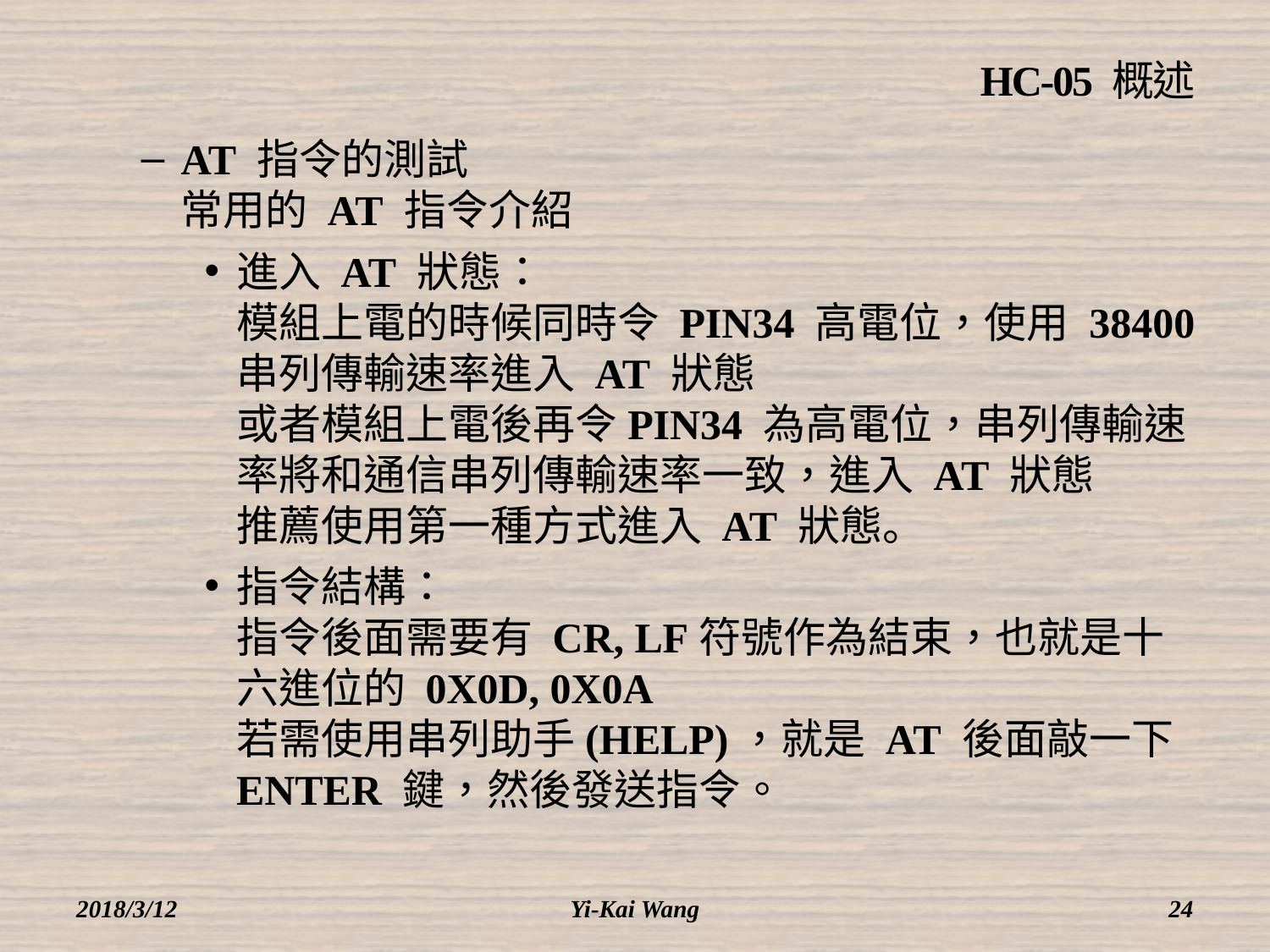

# HC-05 概述
AT 指令的測試
常用的 AT 指令介紹
進入 AT 狀態：
模組上電的時候同時令 PIN34 高電位，使用 38400串列傳輸速率進入 AT 狀態
或者模組上電後再令PIN34 為高電位，串列傳輸速率將和通信串列傳輸速率一致，進入 AT 狀態
推薦使用第一種方式進入 AT 狀態。
指令結構：
指令後面需要有 CR, LF符號作為結束，也就是十六進位的 0X0D, 0X0A
若需使用串列助手(HELP)，就是 AT 後面敲一下 ENTER 鍵，然後發送指令。
2018/3/12
Yi-Kai Wang
24